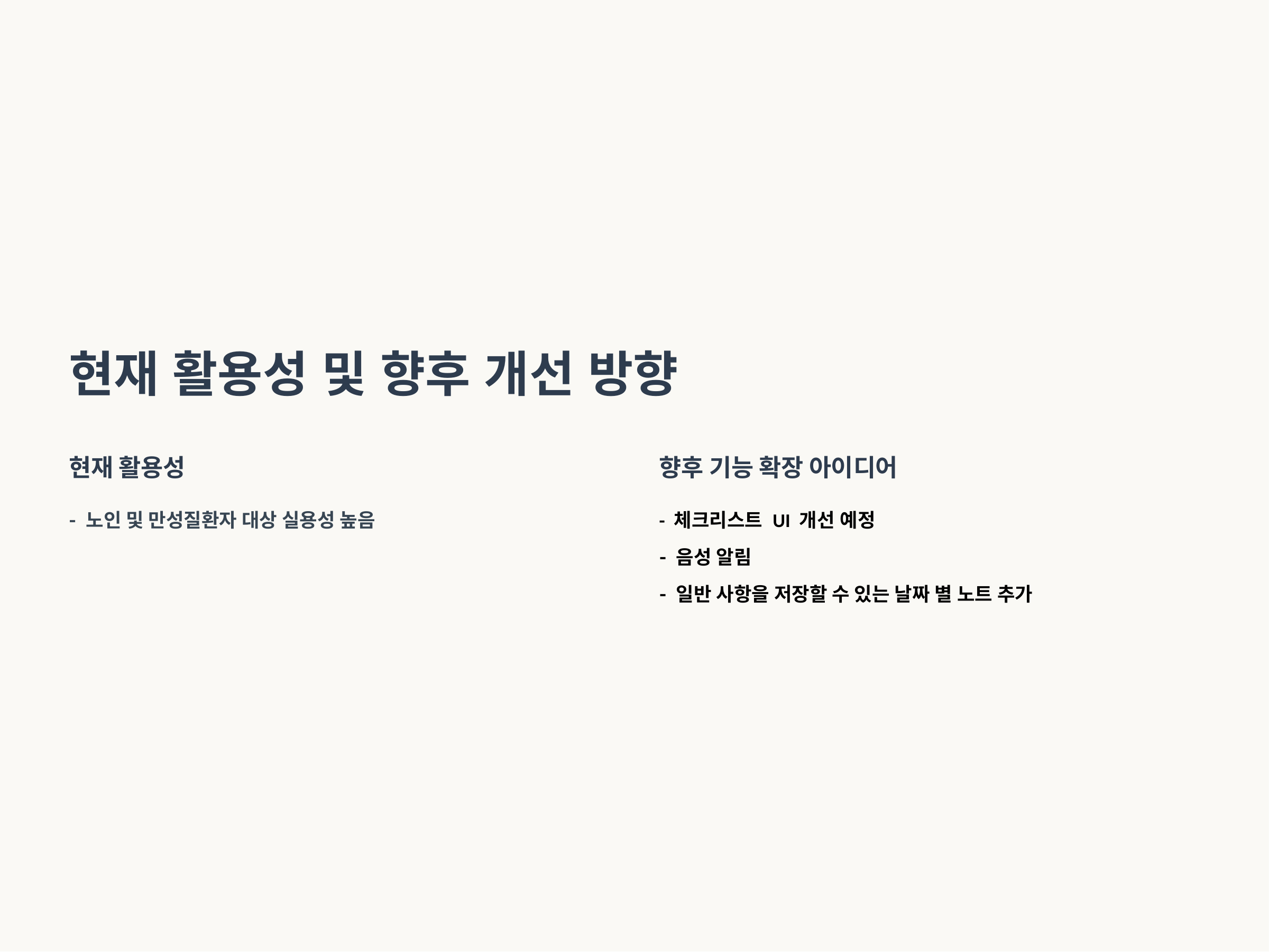

현재 활용성 및 향후 개선 방향
현재 활용성
향후 기능 확장 아이디어
- 노인 및 만성질환자 대상 실용성 높음
- 체크리스트 UI 개선 예정
- 음성 알림
- 일반 사항을 저장할 수 있는 날짜 별 노트 추가